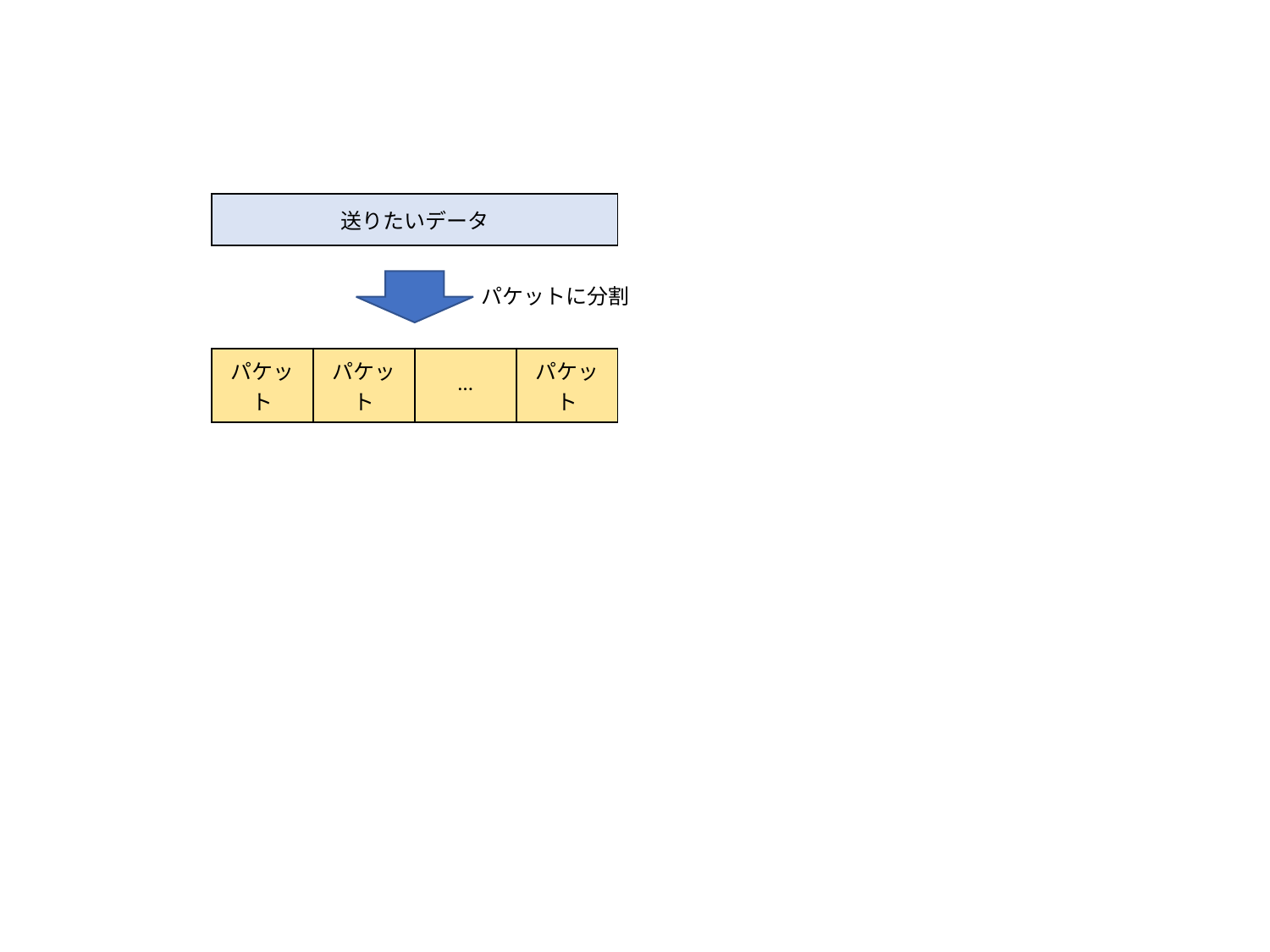

| 送りたいデータ |
| --- |

パケットに分割
| パケット | パケット | … | パケット |
| --- | --- | --- | --- |